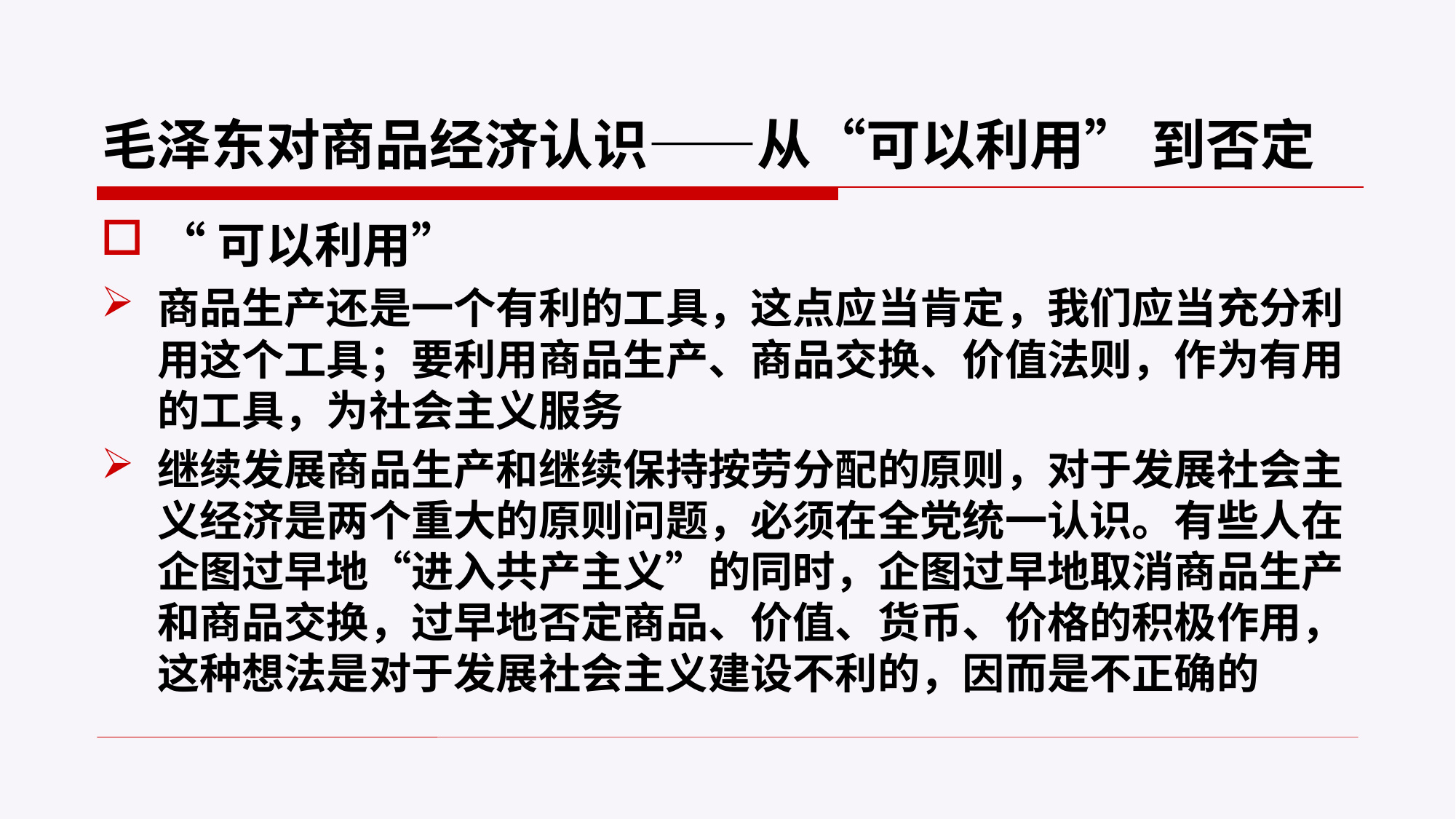

# 毛泽东对商品经济认识——从“可以利用” 到否定
“可以利用”
商品生产还是一个有利的工具，这点应当肯定，我们应当充分利用这个工具；要利用商品生产、商品交换、价值法则，作为有用的工具，为社会主义服务
继续发展商品生产和继续保持按劳分配的原则，对于发展社会主义经济是两个重大的原则问题，必须在全党统一认识。有些人在企图过早地“进入共产主义”的同时，企图过早地取消商品生产和商品交换，过早地否定商品、价值、货币、价格的积极作用，这种想法是对于发展社会主义建设不利的，因而是不正确的